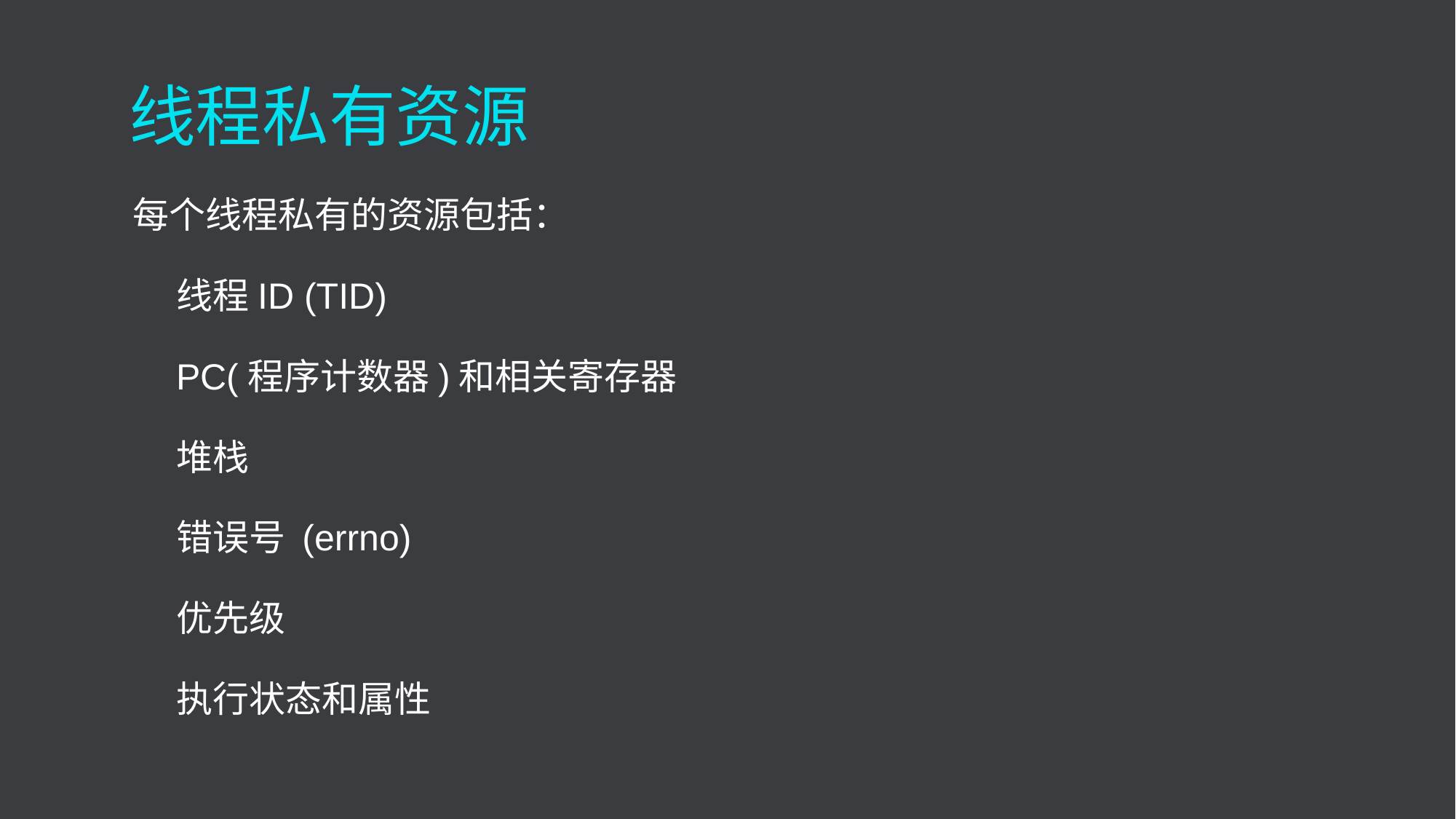

线程私有资源
每个线程私有的资源包括：
线程ID (TID)
PC(程序计数器)和相关寄存器
堆栈
错误号 (errno)
优先级
执行状态和属性